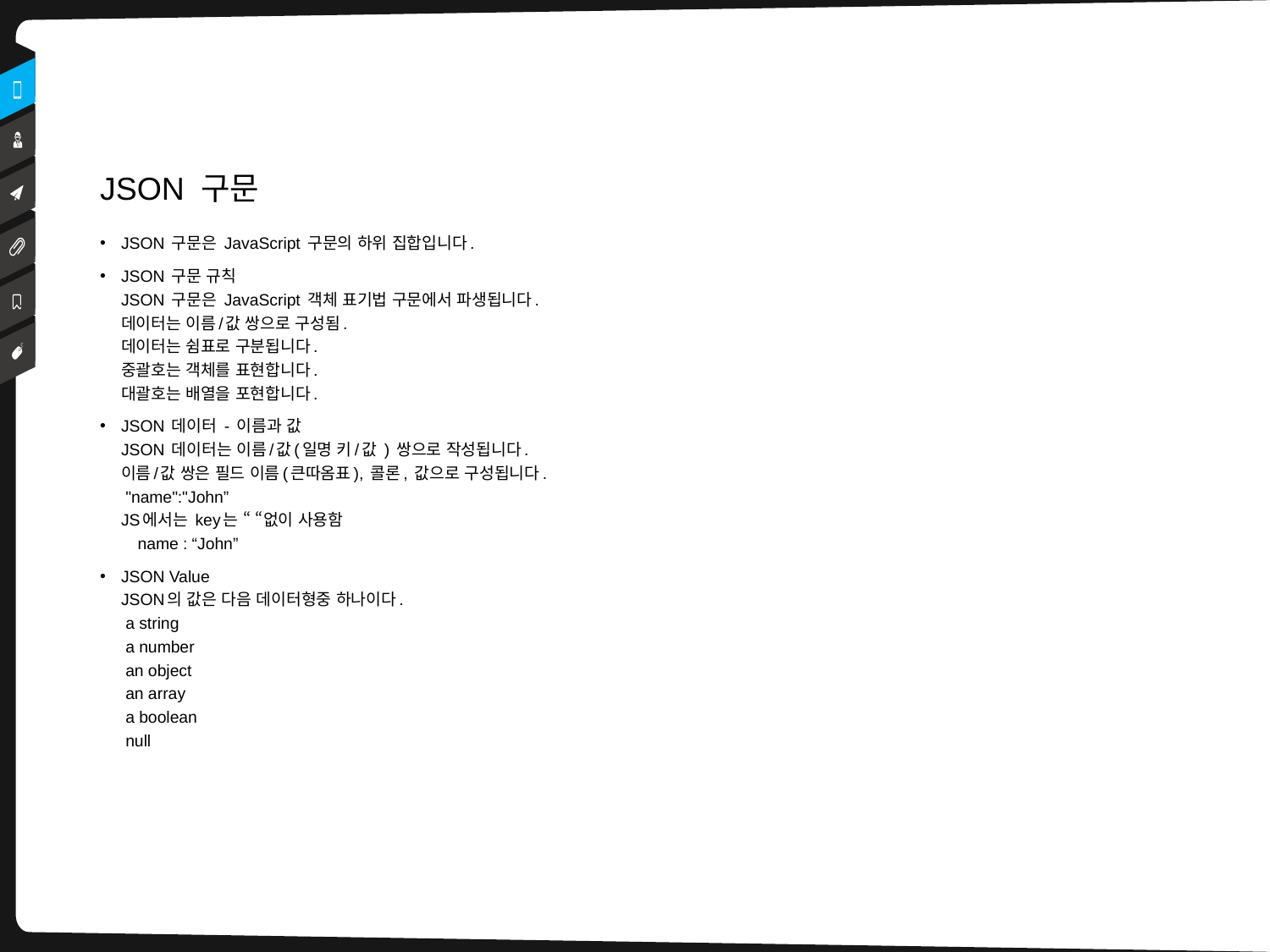

# JSON 구문
JSON 구문은 JavaScript 구문의 하위 집합입니다.
JSON 구문 규칙
JSON 구문은 JavaScript 객체 표기법 구문에서 파생됩니다.
데이터는 이름/값 쌍으로 구성됨.
데이터는 쉼표로 구분됩니다.
중괄호는 객체를 표현합니다.
대괄호는 배열을 포현합니다.
JSON 데이터 - 이름과 값
JSON 데이터는 이름/값(일명 키/값 ) 쌍으로 작성됩니다.
이름/값 쌍은 필드 이름(큰따옴표), 콜론, 값으로 구성됩니다.
 "name":"John”
JS에서는 key는 “ “없이 사용함
   name : “John”
JSON Value
JSON의 값은 다음 데이터형중 하나이다.
 a string
 a number
 an object
 an array
 a boolean
 null